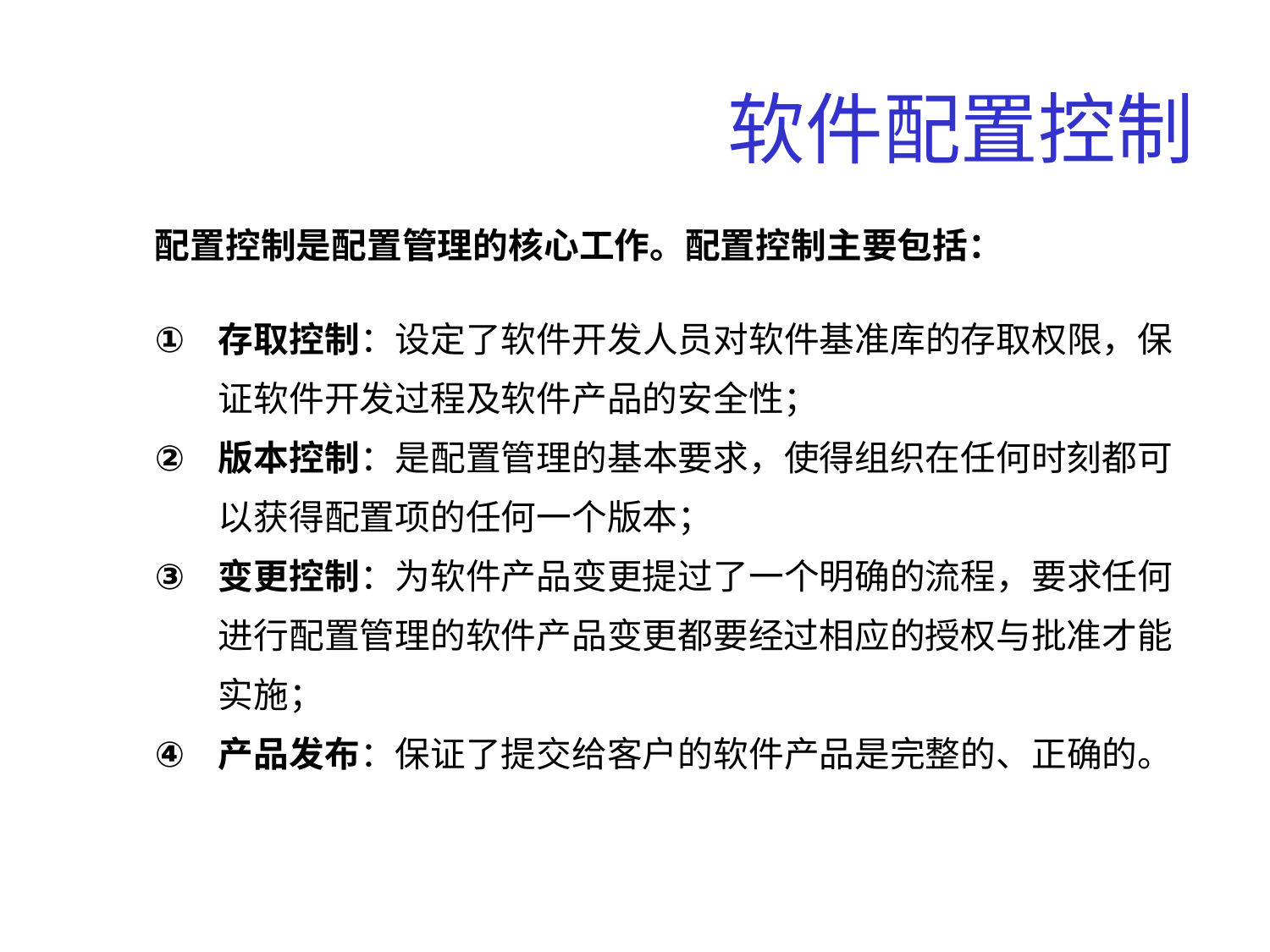

# 软件配置控制
配置控制是配置管理的核心工作。配置控制主要包括：

存取控制：设定了软件开发人员对软件基准库的存取权限，保证软件开发过程及软件产品的安全性；
版本控制：是配置管理的基本要求，使得组织在任何时刻都可以获得配置项的任何一个版本；
变更控制：为软件产品变更提过了一个明确的流程，要求任何进行配置管理的软件产品变更都要经过相应的授权与批准才能实施；
产品发布：保证了提交给客户的软件产品是完整的、正确的。